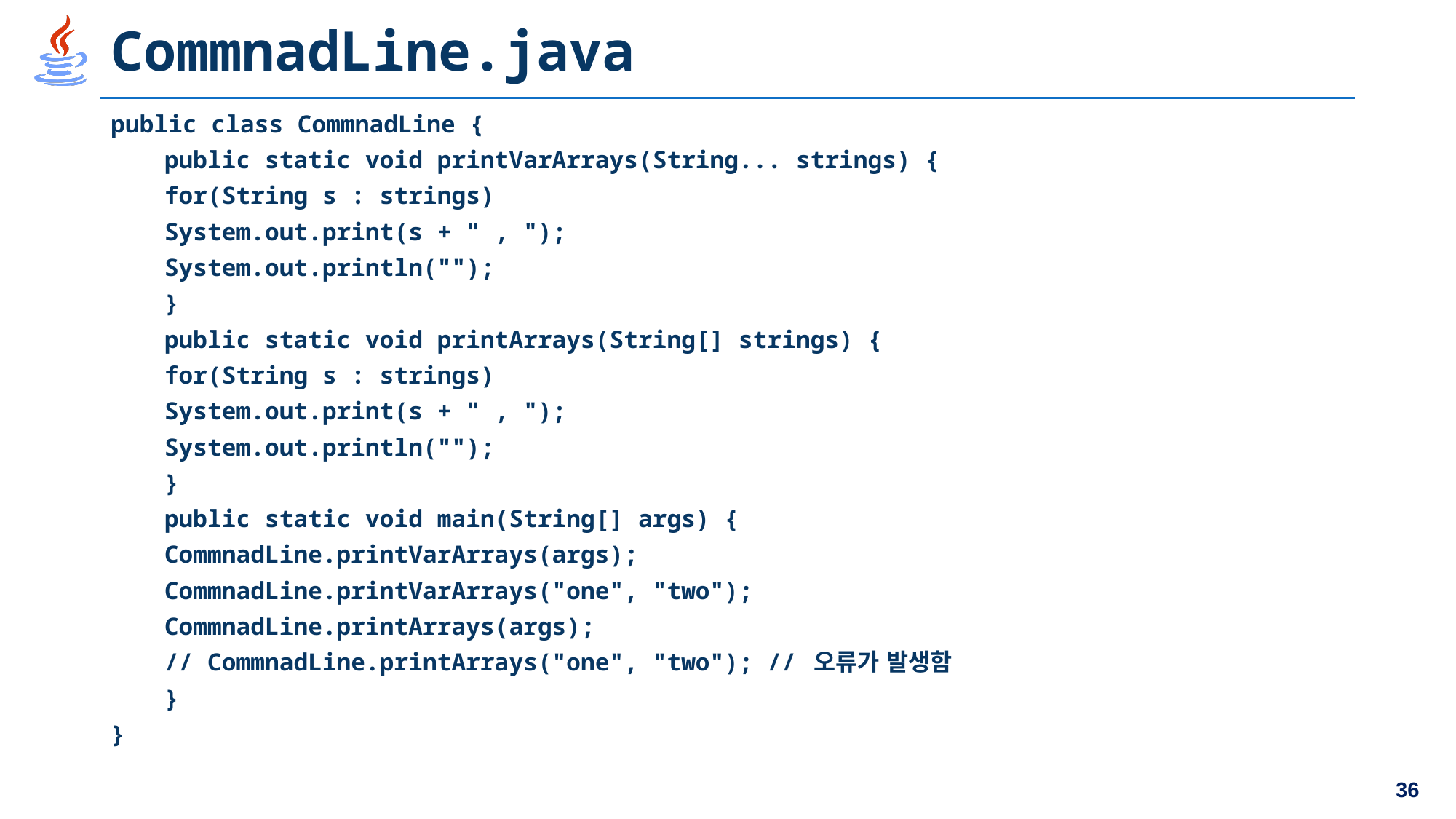

# CommnadLine.java
public class CommnadLine {
	public static void printVarArrays(String... strings) {
		for(String s : strings)
			System.out.print(s + " , ");
		System.out.println("");
	}
	public static void printArrays(String[] strings) {
		for(String s : strings)
			System.out.print(s + " , ");
		System.out.println("");
	}
	public static void main(String[] args) {
		CommnadLine.printVarArrays(args);
		CommnadLine.printVarArrays("one", "two");
		CommnadLine.printArrays(args);
		// CommnadLine.printArrays("one", "two"); // 오류가 발생함
	}
}

36